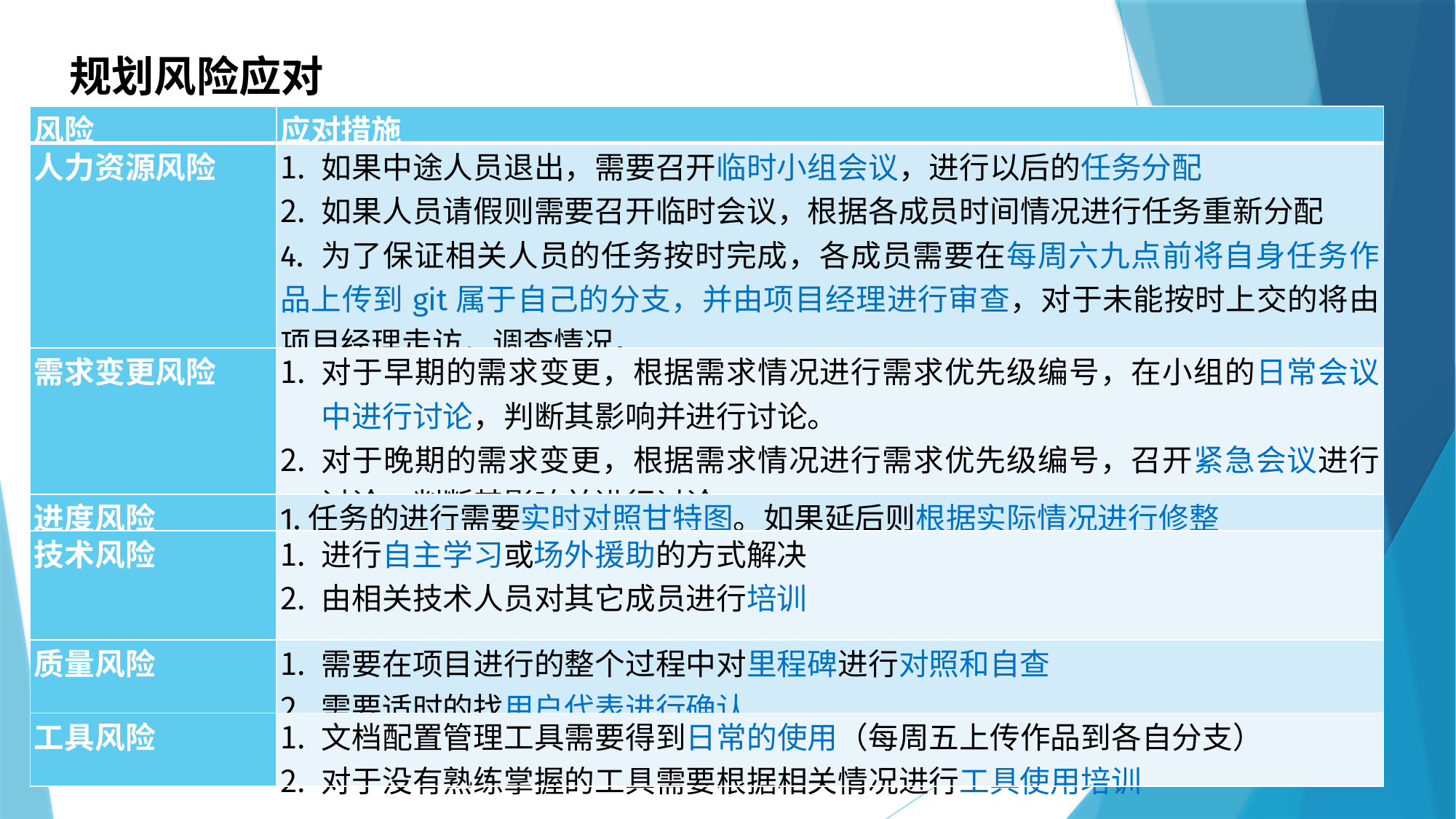

规划风险应对
| 风险 | 应对措施 |
| --- | --- |
| 人力资源风险 | 如果中途人员退出，需要召开临时小组会议，进行以后的任务分配 如果人员请假则需要召开临时会议，根据各成员时间情况进行任务重新分配 4. 为了保证相关人员的任务按时完成，各成员需要在每周六九点前将自身任务作品上传到git属于自己的分支，并由项目经理进行审查，对于未能按时上交的将由项目经理走访，调查情况。 |
| 需求变更风险 | 对于早期的需求变更，根据需求情况进行需求优先级编号，在小组的日常会议中进行讨论，判断其影响并进行讨论。 对于晚期的需求变更，根据需求情况进行需求优先级编号，召开紧急会议进行讨论，判断其影响并进行讨论。 |
| 进度风险 | 1.任务的进行需要实时对照甘特图。如果延后则根据实际情况进行修整 |
| 技术风险 | 进行自主学习或场外援助的方式解决 由相关技术人员对其它成员进行培训 |
| 质量风险 | 需要在项目进行的整个过程中对里程碑进行对照和自查 需要适时的找用户代表进行确认 |
| 工具风险 | 文档配置管理工具需要得到日常的使用（每周五上传作品到各自分支） 对于没有熟练掌握的工具需要根据相关情况进行工具使用培训 |